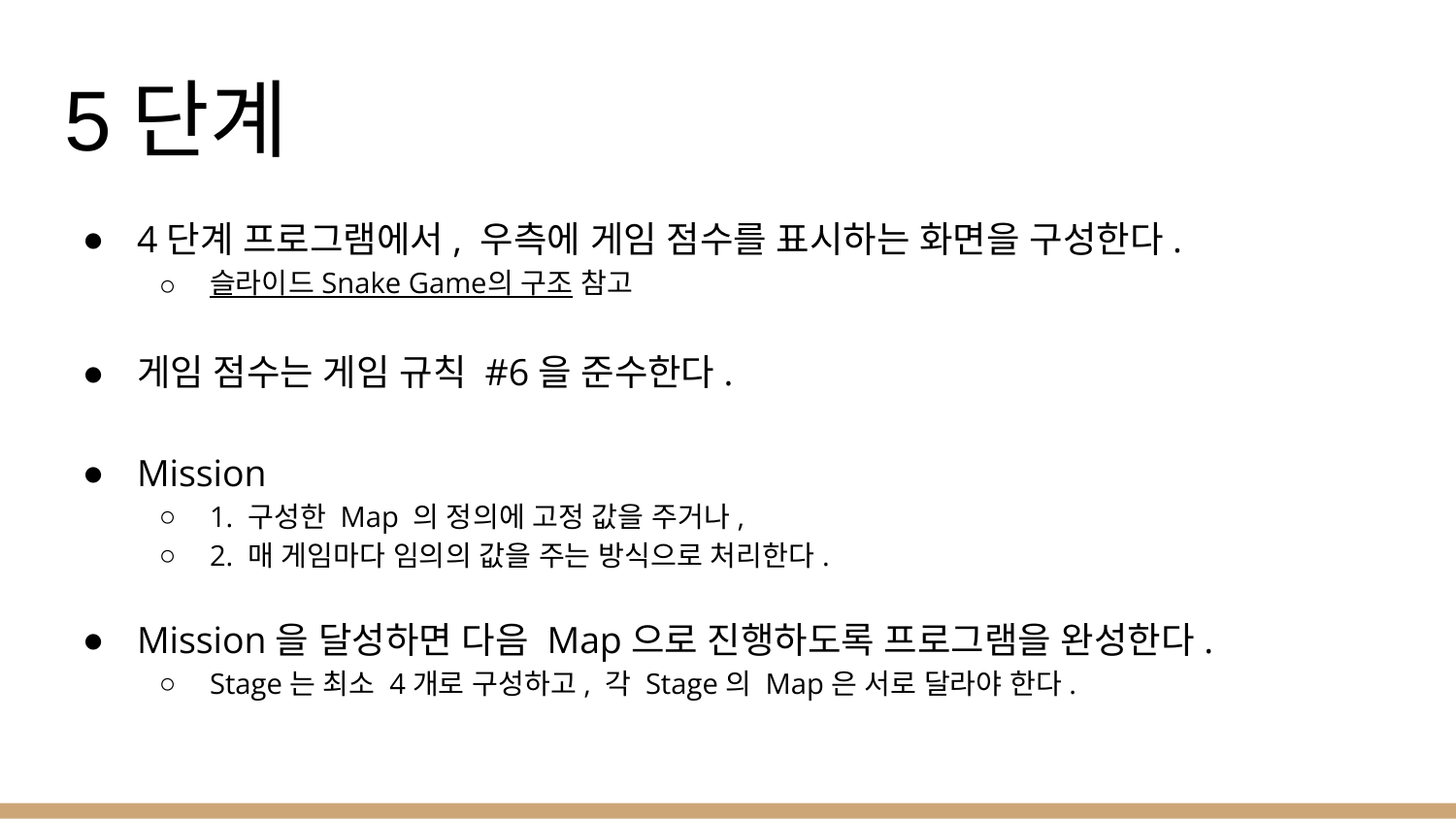

# 5단계
4단계 프로그램에서, 우측에 게임 점수를 표시하는 화면을 구성한다.
슬라이드 Snake Game의 구조 참고
게임 점수는 게임 규칙 #6을 준수한다.
Mission
1. 구성한 Map 의 정의에 고정 값을 주거나,
2. 매 게임마다 임의의 값을 주는 방식으로 처리한다.
Mission을 달성하면 다음 Map으로 진행하도록 프로그램을 완성한다.
Stage는 최소 4개로 구성하고, 각 Stage의 Map은 서로 달라야 한다.